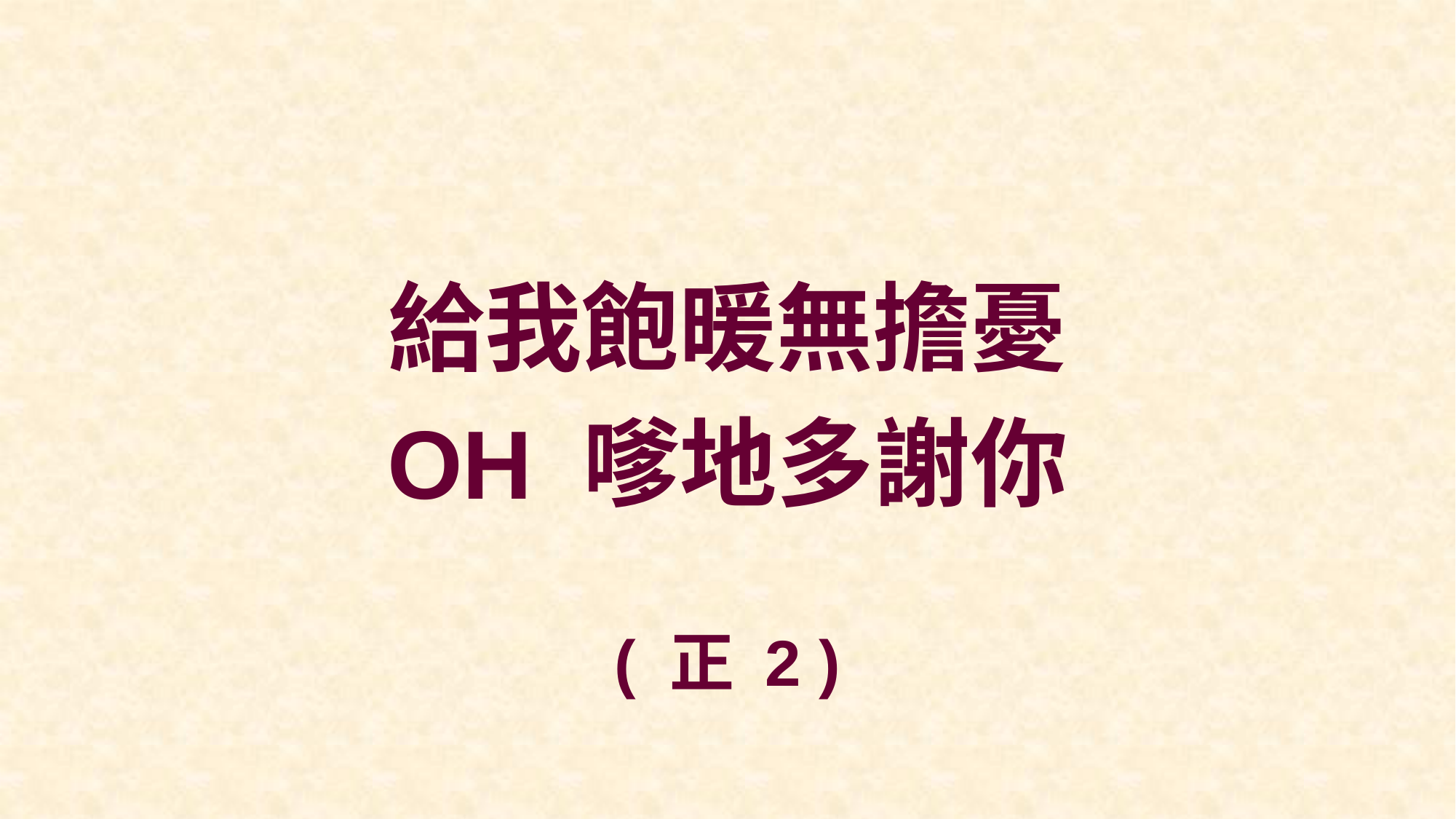

給我飽暖無擔憂
OH 嗲地多謝你
( 正 2 )